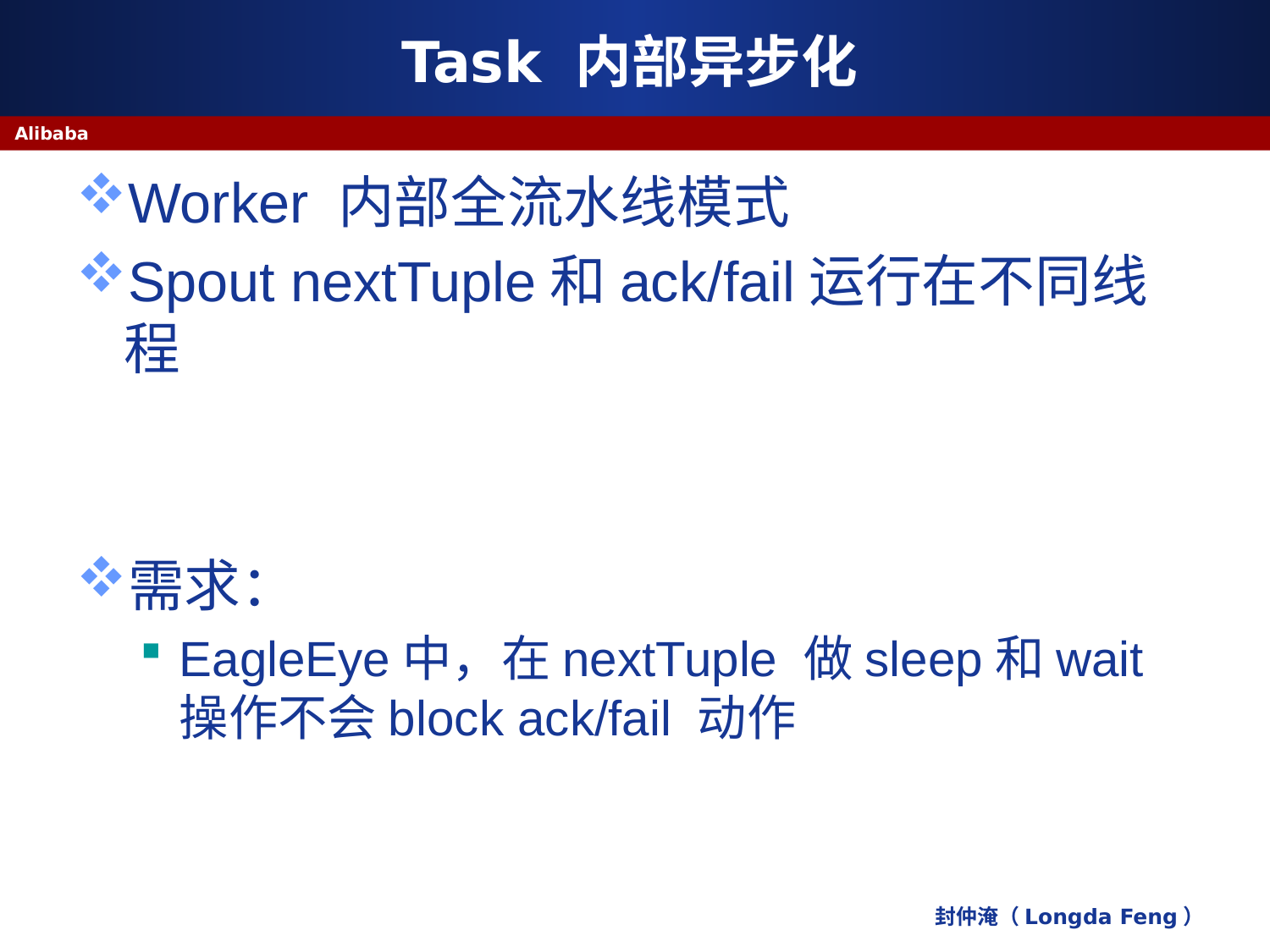

# Task 内部异步化
Alibaba
Worker 内部全流水线模式
Spout nextTuple和ack/fail运行在不同线程

需求：
EagleEye中，在nextTuple 做sleep和wait操作不会block ack/fail 动作
封仲淹（Longda Feng）